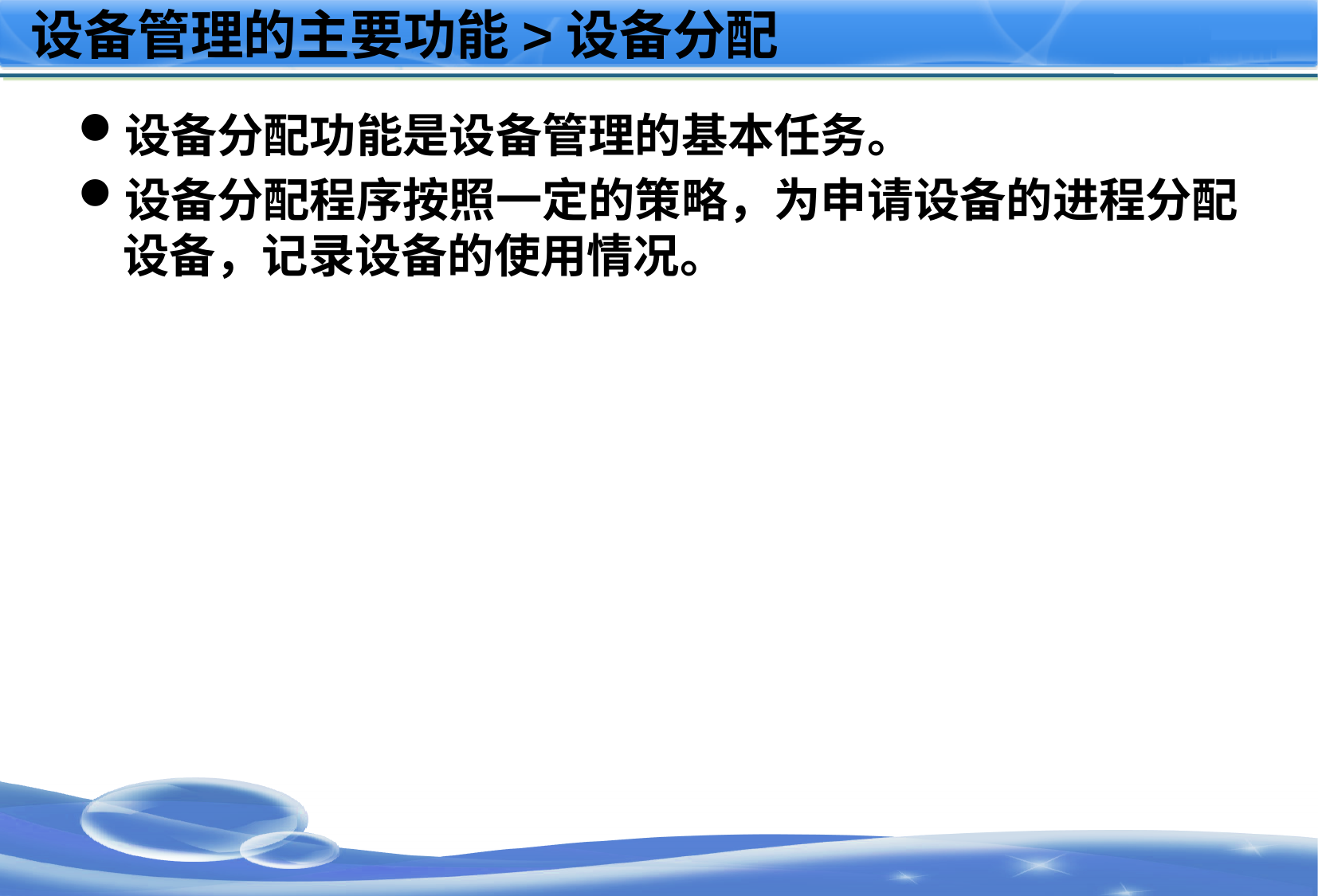

# 设备管理的主要功能>设备分配
设备分配功能是设备管理的基本任务。
设备分配程序按照一定的策略，为申请设备的进程分配设备，记录设备的使用情况。